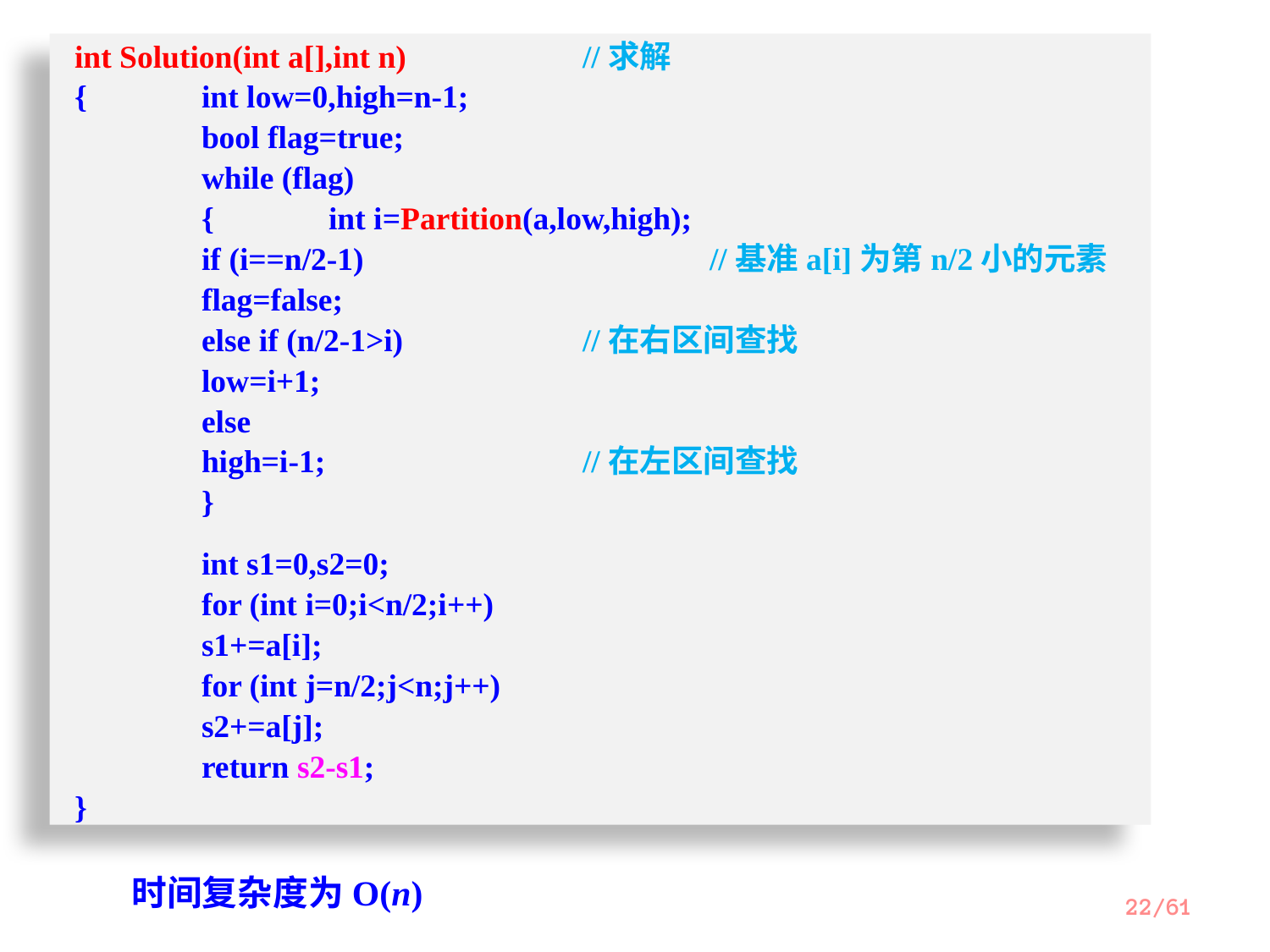

int Solution(int a[],int n)		//求解
{   	int low=0,high=n-1;
    	bool flag=true;
    	while (flag)
    	{	int i=Partition(a,low,high);
          	if (i==n/2-1)			//基准a[i]为第n/2小的元素
             	flag=false;
         	else if (n/2-1>i)		//在右区间查找
             	low=i+1;
         	else
             	high=i-1;			//在左区间查找
    	}
    	int s1=0,s2=0;
    	for (int i=0;i<n/2;i++)
        	s1+=a[i];
    	for (int j=n/2;j<n;j++)
        	s2+=a[j];
    	return s2-s1;
}
时间复杂度为O(n)
22/61